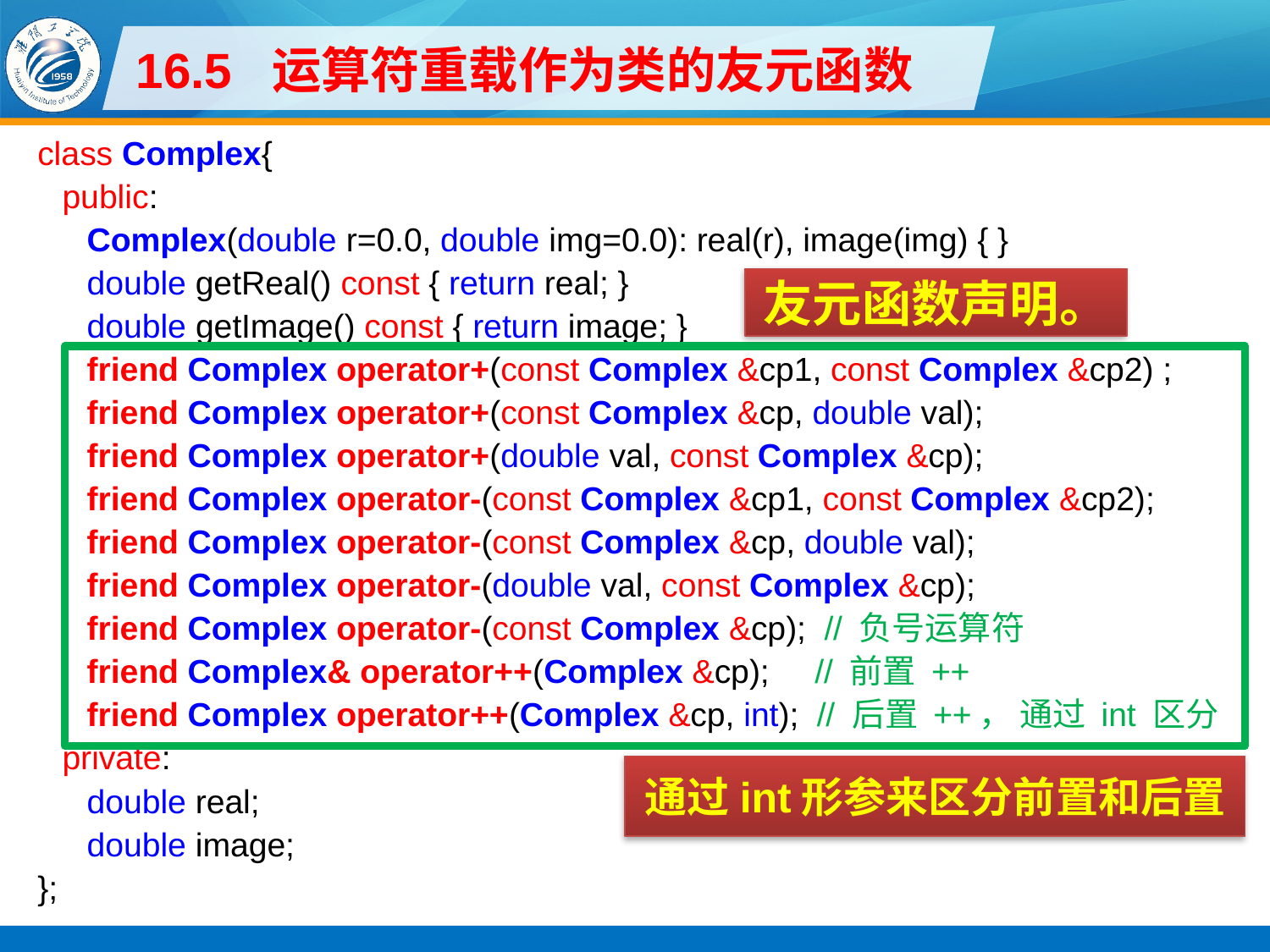

# 16.5  运算符重载作为类的友元函数
class Complex{
public:
Complex(double r=0.0, double img=0.0): real(r), image(img) { }
double getReal() const { return real; }
double getImage() const { return image; }
friend Complex operator+(const Complex &cp1, const Complex &cp2) ;
friend Complex operator+(const Complex &cp, double val);
friend Complex operator+(double val, const Complex &cp);
friend Complex operator-(const Complex &cp1, const Complex &cp2);
friend Complex operator-(const Complex &cp, double val);
friend Complex operator-(double val, const Complex &cp);
friend Complex operator-(const Complex &cp);  // 负号运算符
friend Complex& operator++(Complex &cp);     // 前置 ++
friend Complex operator++(Complex &cp, int);  // 后置 ++， 通过 int 区分
private:
double real;
double image;
};

友元函数声明。

通过int形参来区分前置和后置